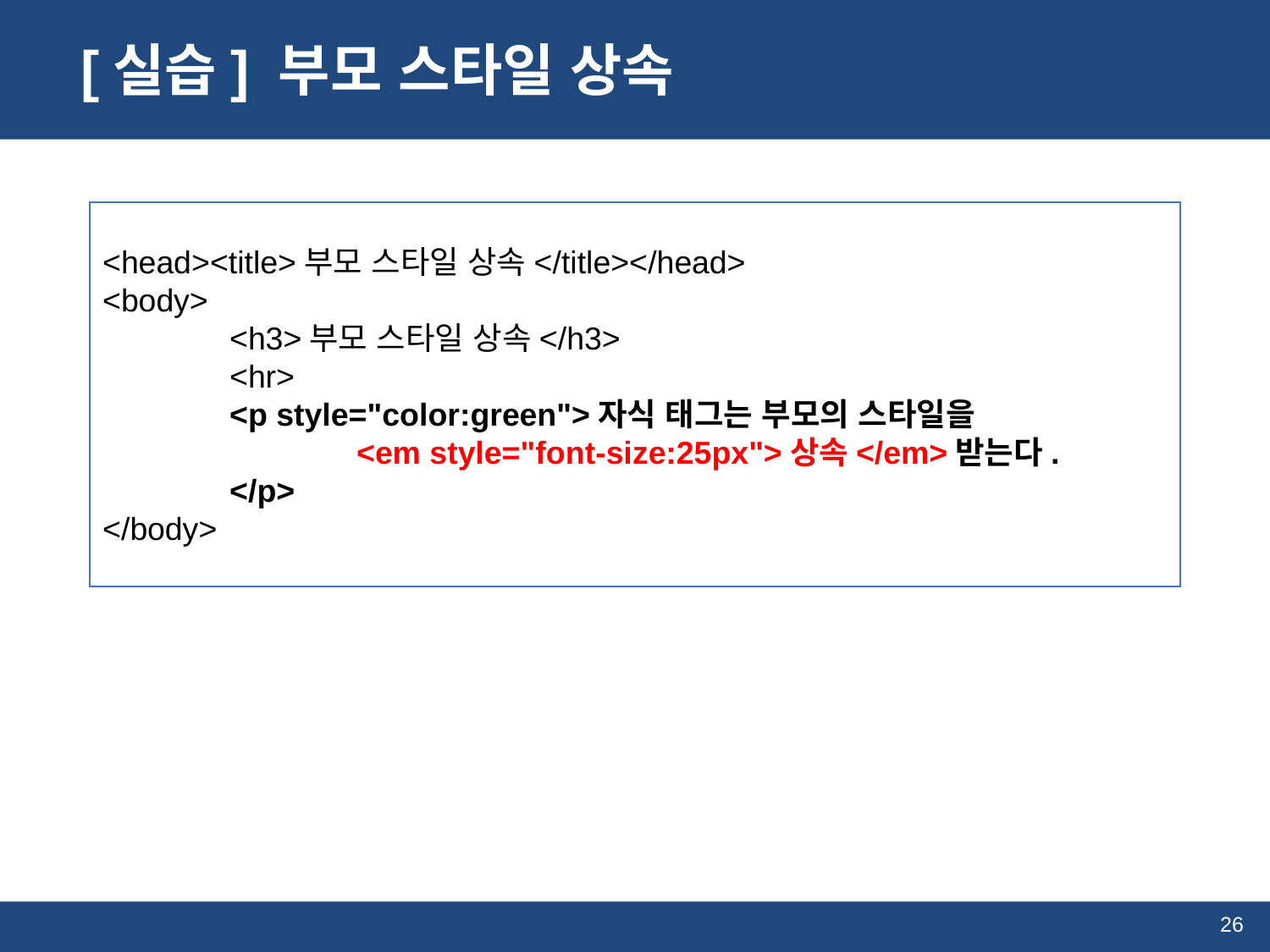

# [실습] 부모 스타일 상속
<head><title>부모 스타일 상속</title></head>
<body>
	<h3>부모 스타일 상속</h3>
	<hr>
	<p style="color:green">자식 태그는 부모의 스타일을
		<em style="font-size:25px">상속</em>받는다.
	</p>
</body>
26